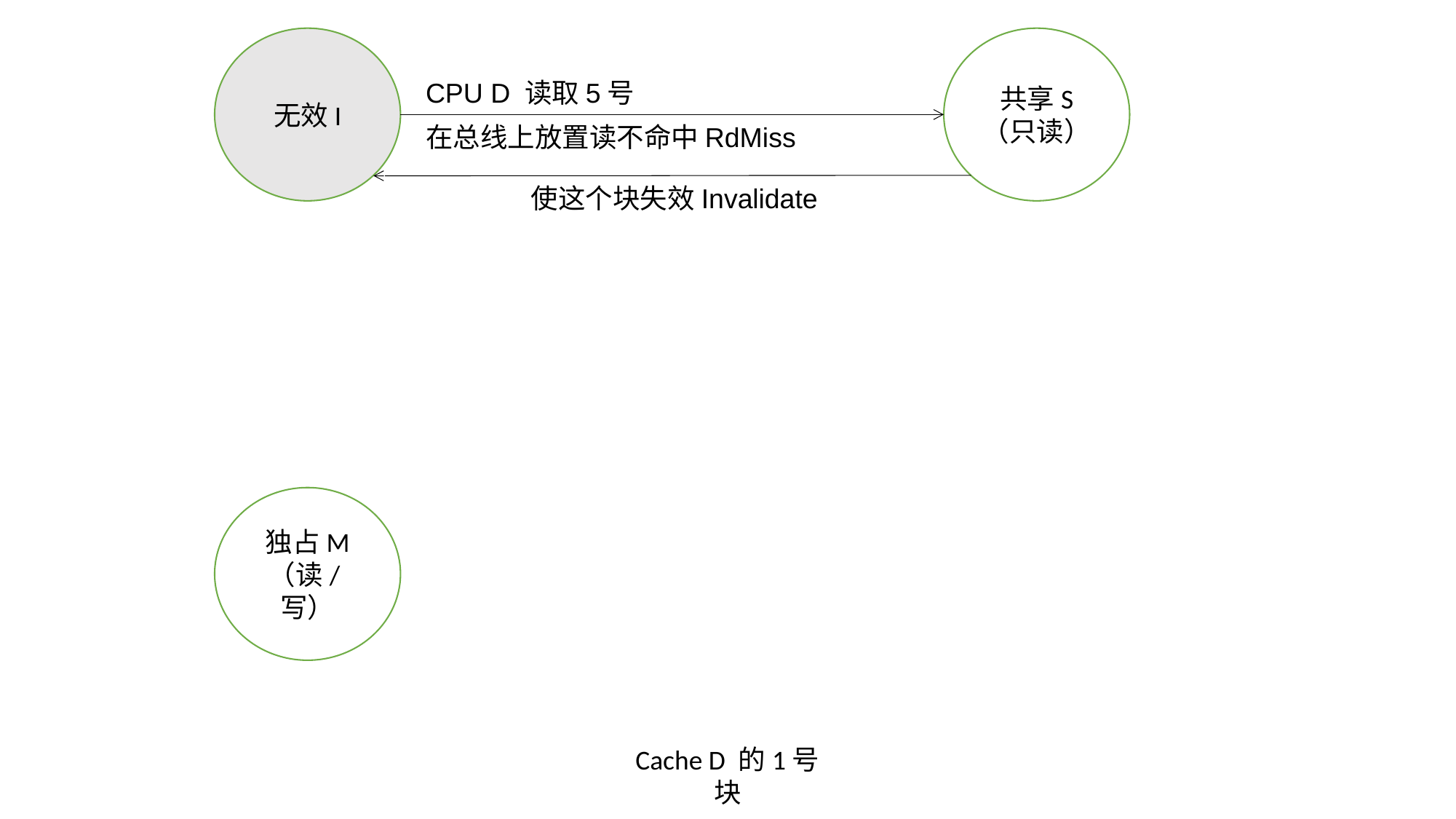

无效I
共享S
（只读）
CPU D 读取5号
在总线上放置读不命中RdMiss
使这个块失效Invalidate
独占M
（读/写）
Cache D 的1号块